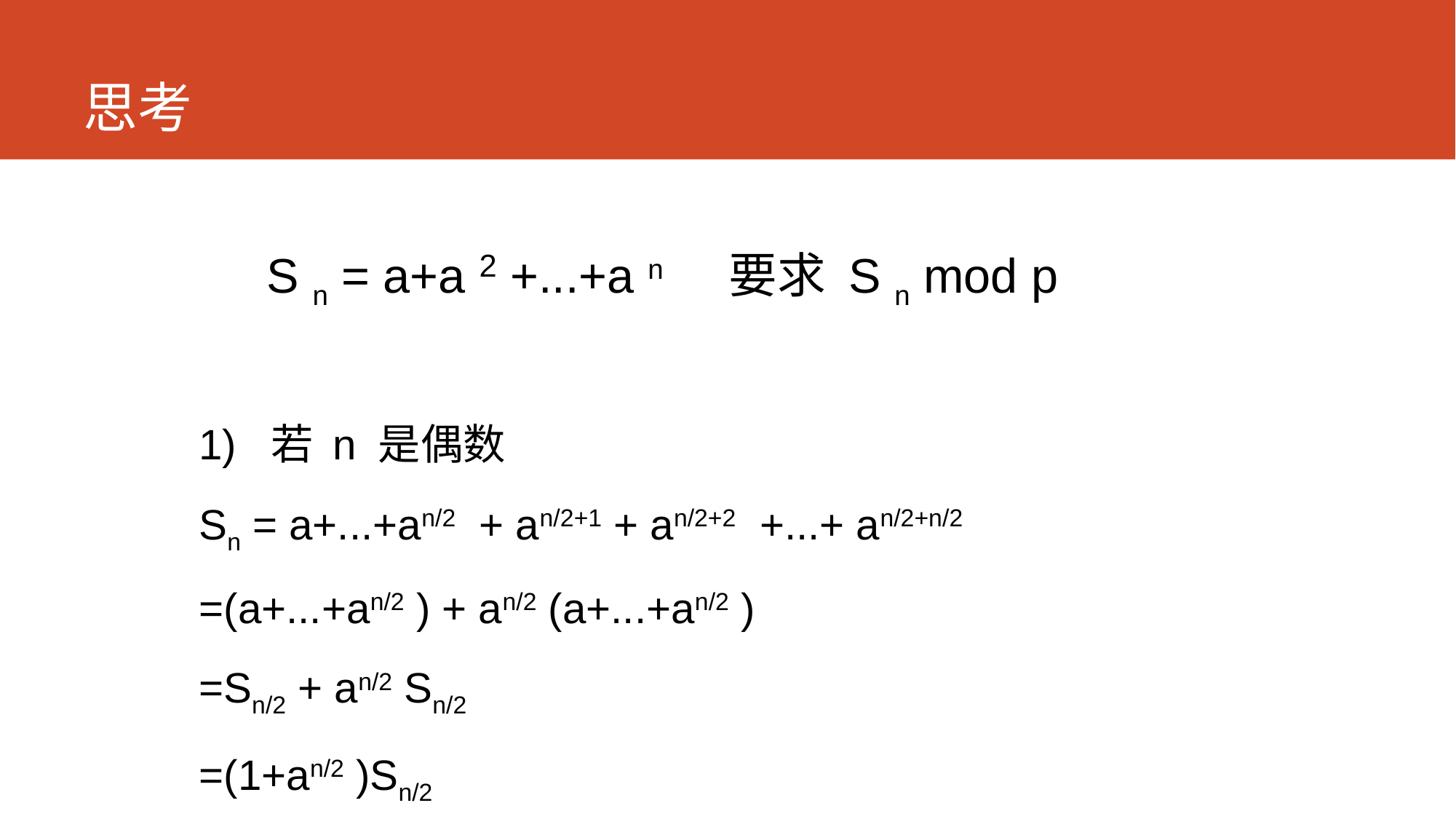

# 思考
S n = a+a 2 +...+a n    要求 S n mod p
1)  若 n 是偶数
Sn = a+...+an/2  + an/2+1 + an/2+2  +...+ an/2+n/2
=(a+...+an/2 ) + an/2 (a+...+an/2 )
=Sn/2 + an/2 Sn/2
=(1+an/2 )Sn/2